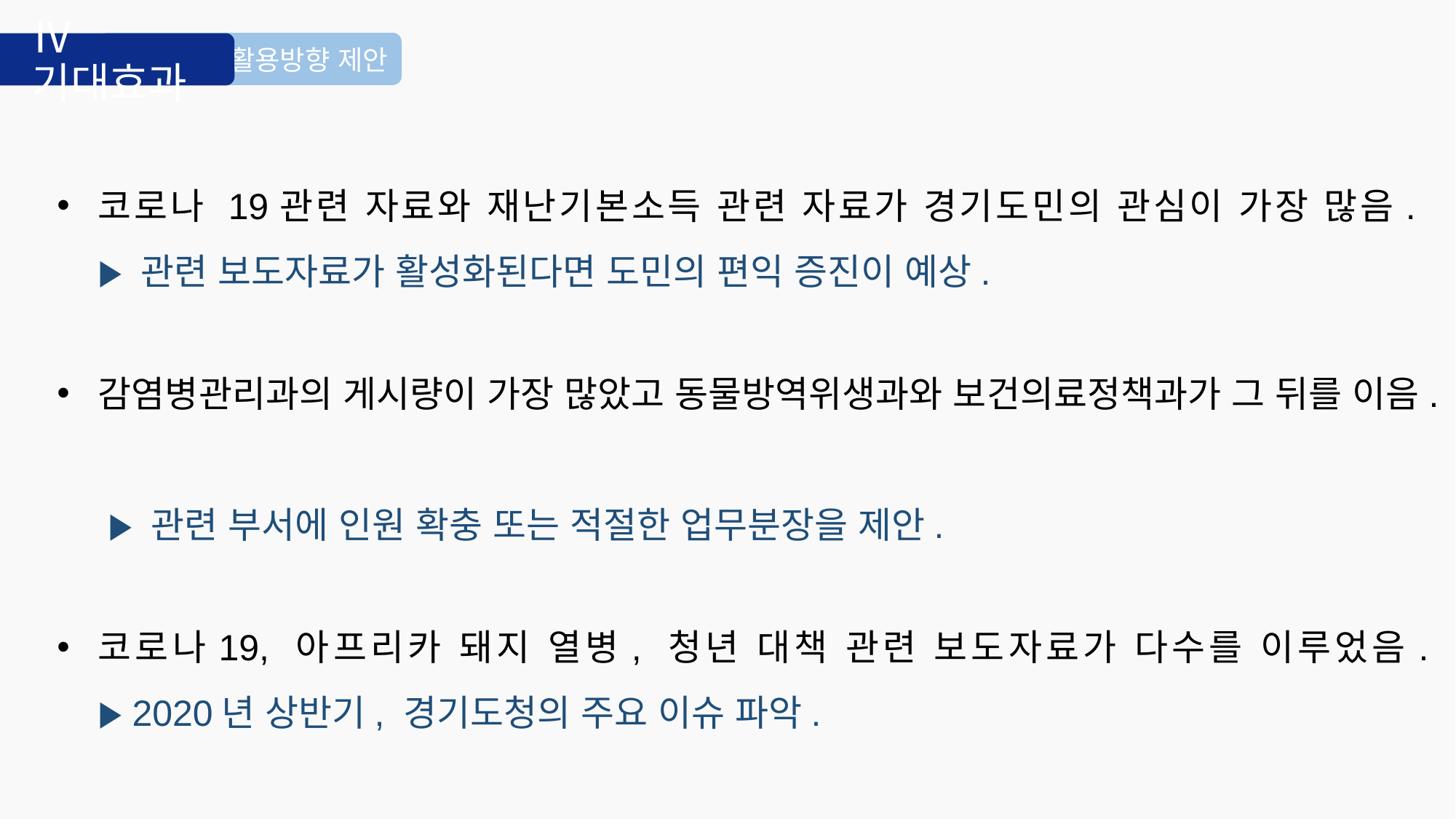

# Ⅳ 기대효과
활용방향 제안

코로나 19관련 자료와 재난기본소득 관련 자료가 경기도민의 관심이 가장 많음.
▶ 관련 보도자료가 활성화된다면 도민의 편익 증진이 예상.

감염병관리과의 게시량이 가장 많았고 동물방역위생과와 보건의료정책과가 그 뒤를 이음.
 ▶ 관련 부서에 인원 확충 또는 적절한 업무분장을 제안.

코로나19, 아프리카 돼지 열병, 청년 대책 관련 보도자료가 다수를 이루었음.
▶ 2020년 상반기, 경기도청의 주요 이슈 파악.